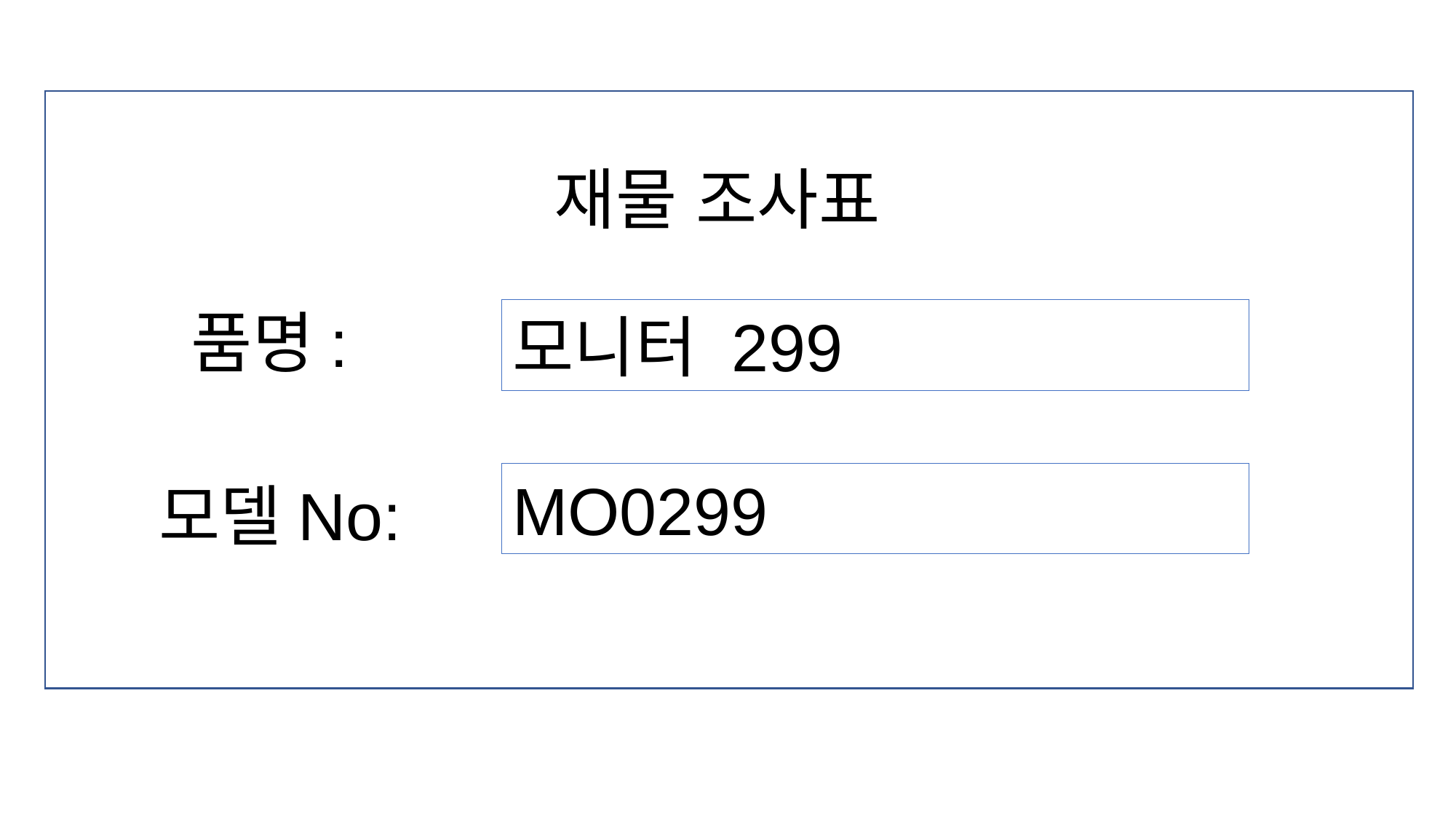

재물 조사표
품명:
모니터 299
MO0299
모델No: